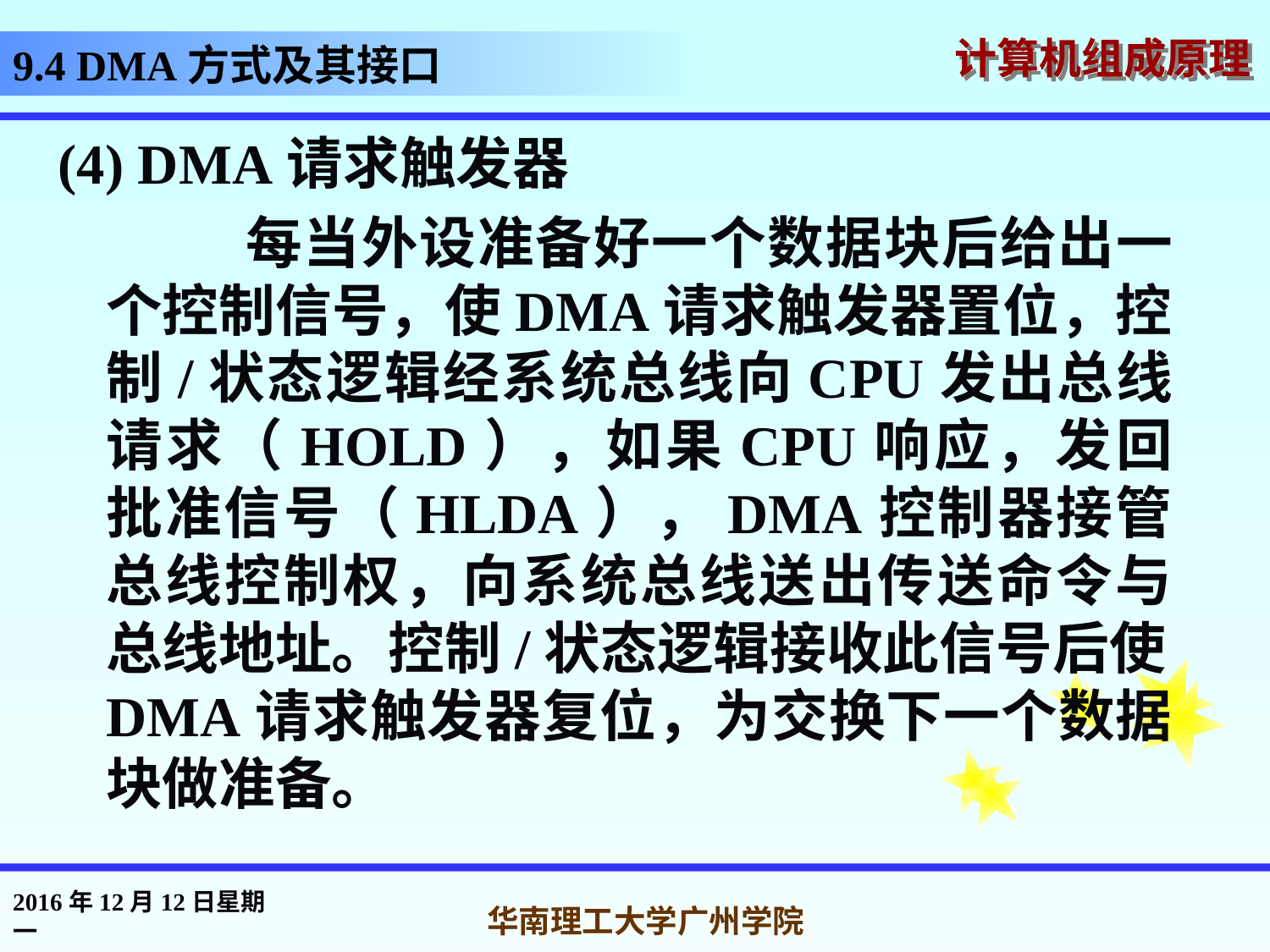

# 9.4 DMA方式及其接口
(4) DMA请求触发器
            每当外设准备好一个数据块后给出一个控制信号，使DMA请求触发器置位，控制/状态逻辑经系统总线向CPU发出总线请求（HOLD），如果CPU响应，发回批准信号（HLDA），DMA控制器接管总线控制权，向系统总线送出传送命令与总线地址。控制/状态逻辑接收此信号后使DMA请求触发器复位，为交换下一个数据块做准备。
2016年12月12日星期一
华南理工大学广州学院